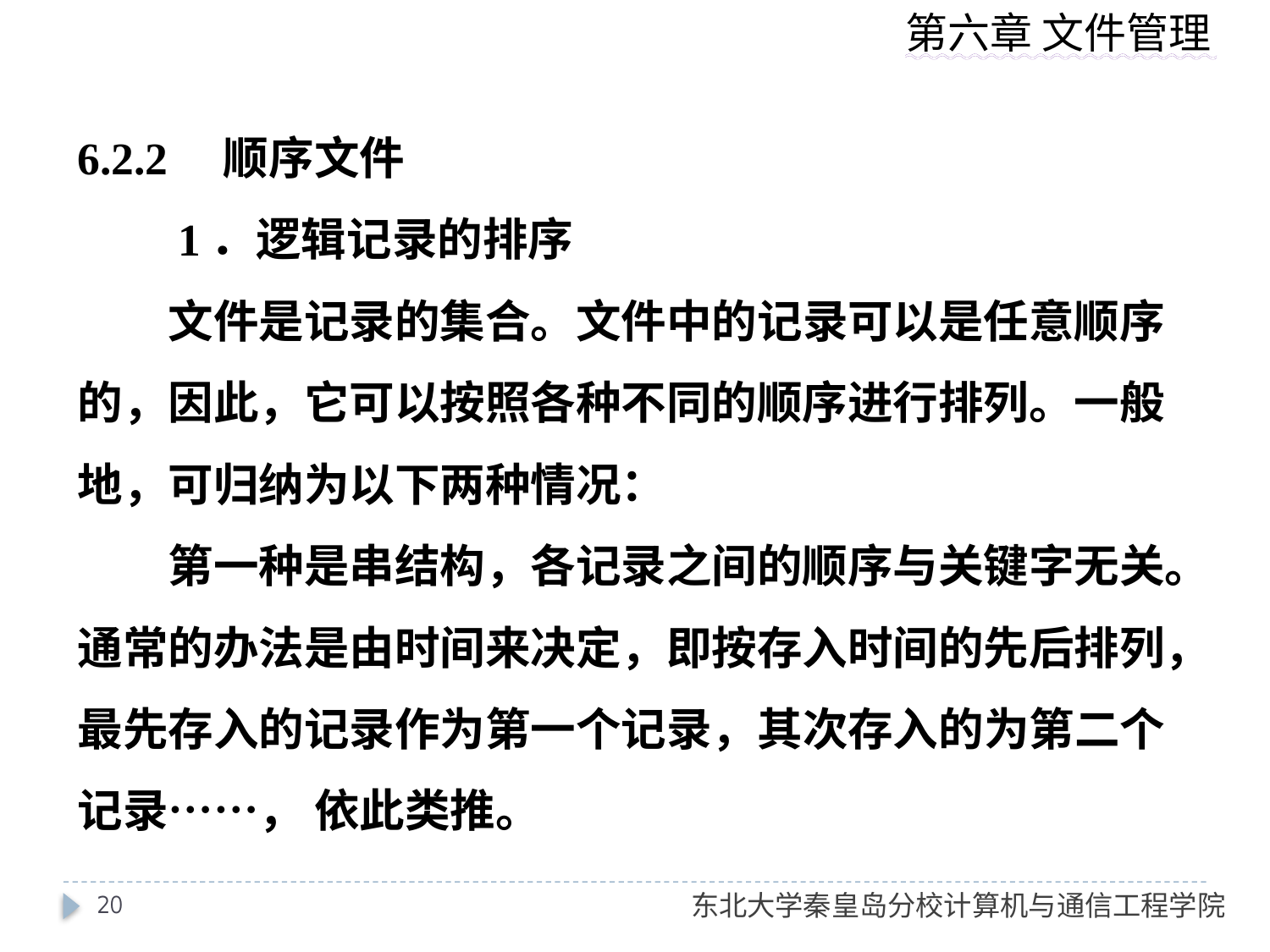

6.2.2　顺序文件
　　1．逻辑记录的排序
　　文件是记录的集合。文件中的记录可以是任意顺序的，因此，它可以按照各种不同的顺序进行排列。一般地，可归纳为以下两种情况：
　　第一种是串结构，各记录之间的顺序与关键字无关。通常的办法是由时间来决定，即按存入时间的先后排列，最先存入的记录作为第一个记录，其次存入的为第二个记录……， 依此类推。

20